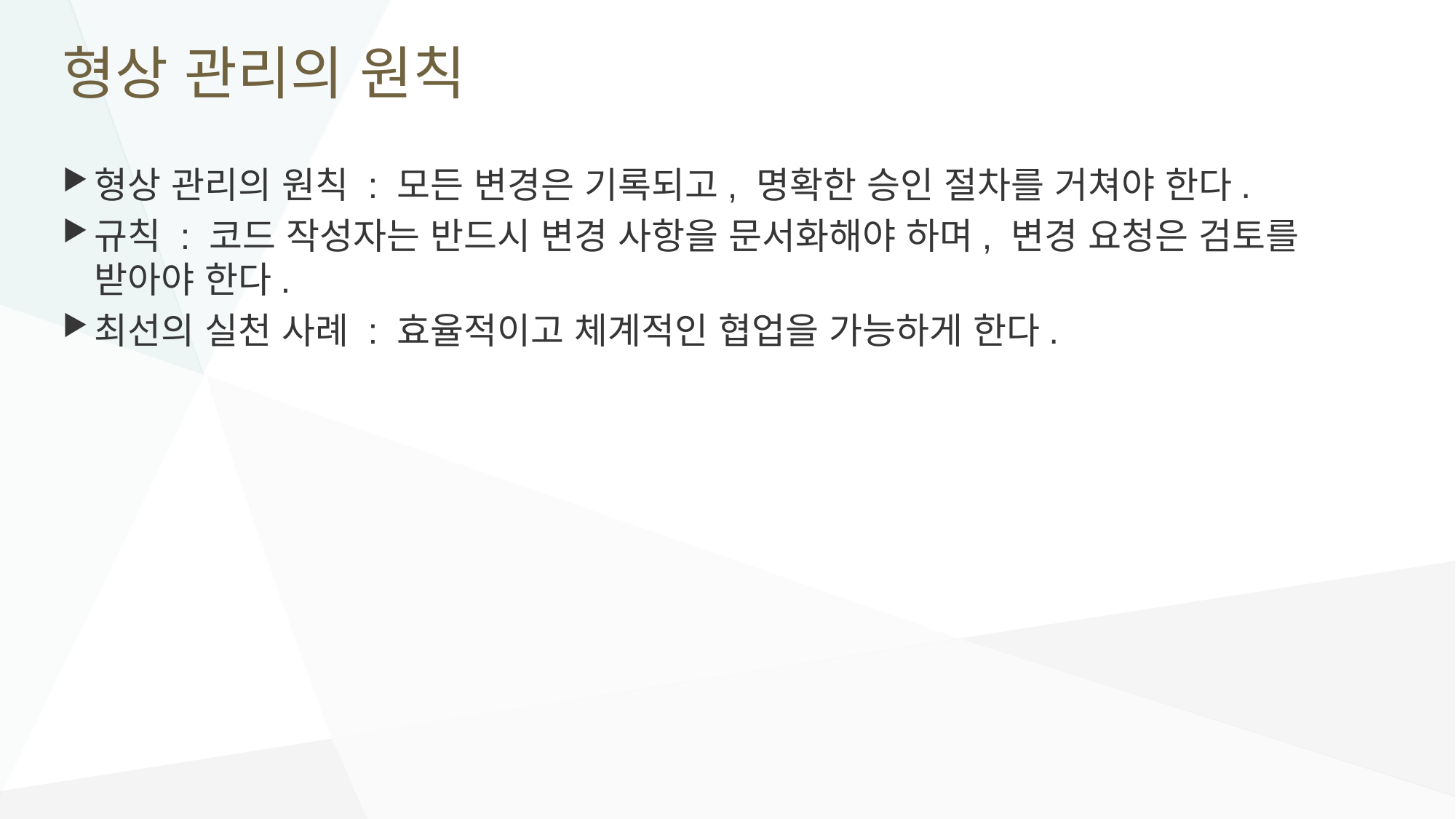

# 형상 관리의 원칙
형상 관리의 원칙 : 모든 변경은 기록되고, 명확한 승인 절차를 거쳐야 한다.
규칙 : 코드 작성자는 반드시 변경 사항을 문서화해야 하며, 변경 요청은 검토를 받아야 한다.
최선의 실천 사례 : 효율적이고 체계적인 협업을 가능하게 한다.